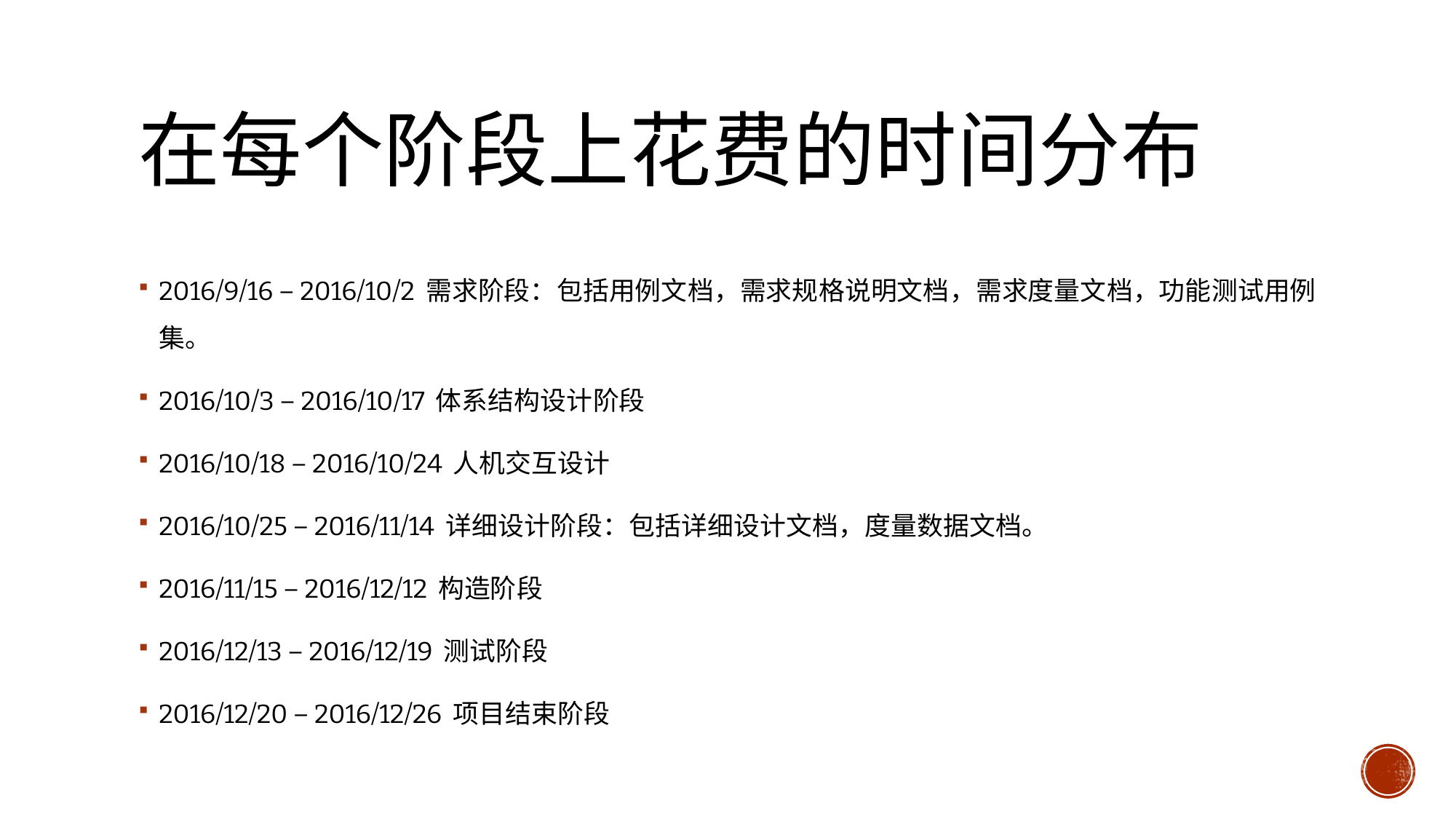

# 在每个阶段上花费的时间分布
2016/9/16 – 2016/10/2 需求阶段：包括用例文档，需求规格说明文档，需求度量文档，功能测试用例集。
2016/10/3 – 2016/10/17 体系结构设计阶段
2016/10/18 – 2016/10/24 人机交互设计
2016/10/25 – 2016/11/14 详细设计阶段：包括详细设计文档，度量数据文档。
2016/11/15 – 2016/12/12 构造阶段
2016/12/13 – 2016/12/19 测试阶段
2016/12/20 – 2016/12/26 项目结束阶段